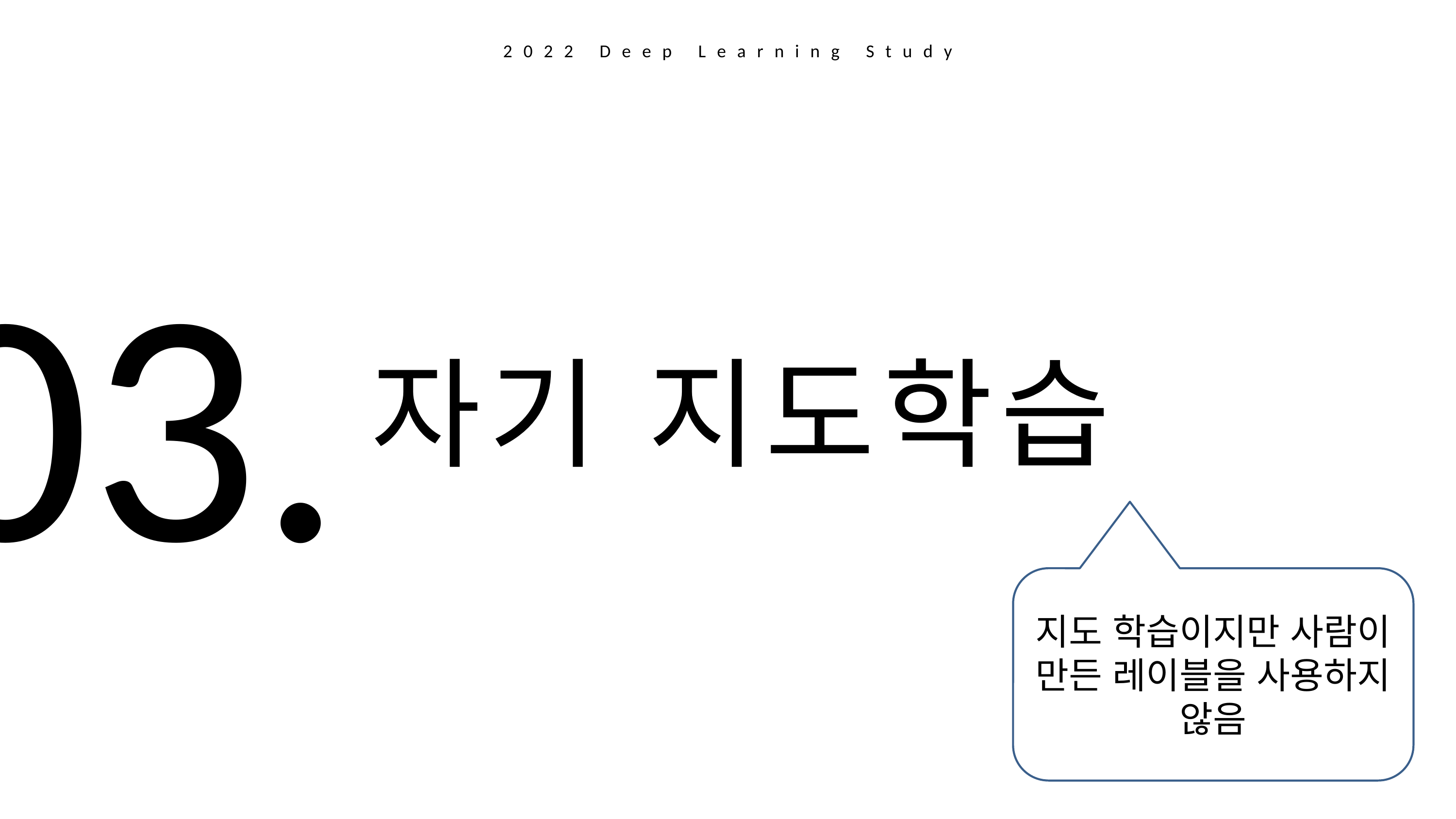

2022 Deep Learning Study
03.
자기 지도학습
지도 학습이지만 사람이 만든 레이블을 사용하지 않음